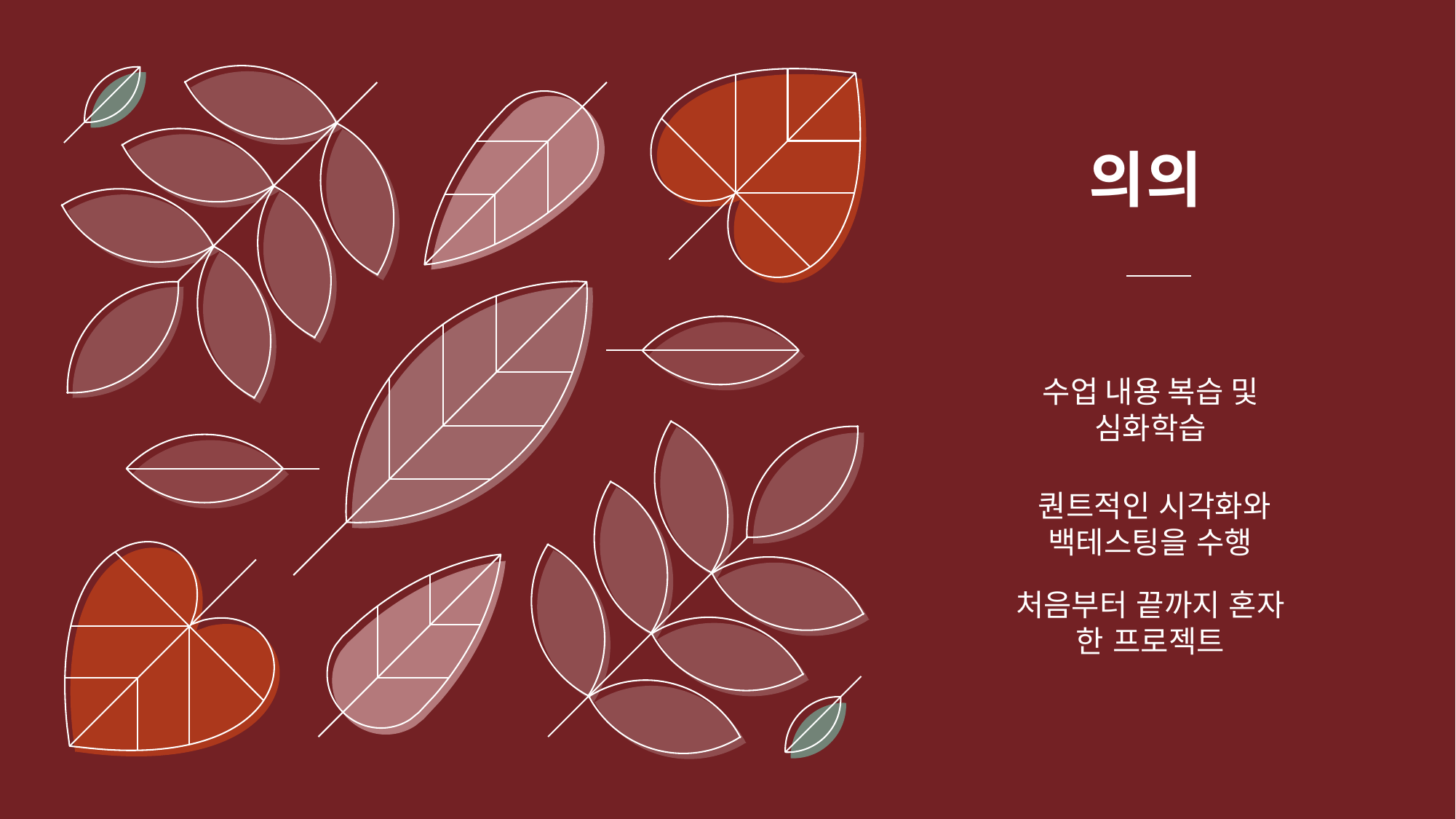

# 의의

​
수업 내용 복습 및 심화학습

퀀트적인 시각화와 백테스팅을 수행
처음부터 끝까지 혼자 한 프로젝트